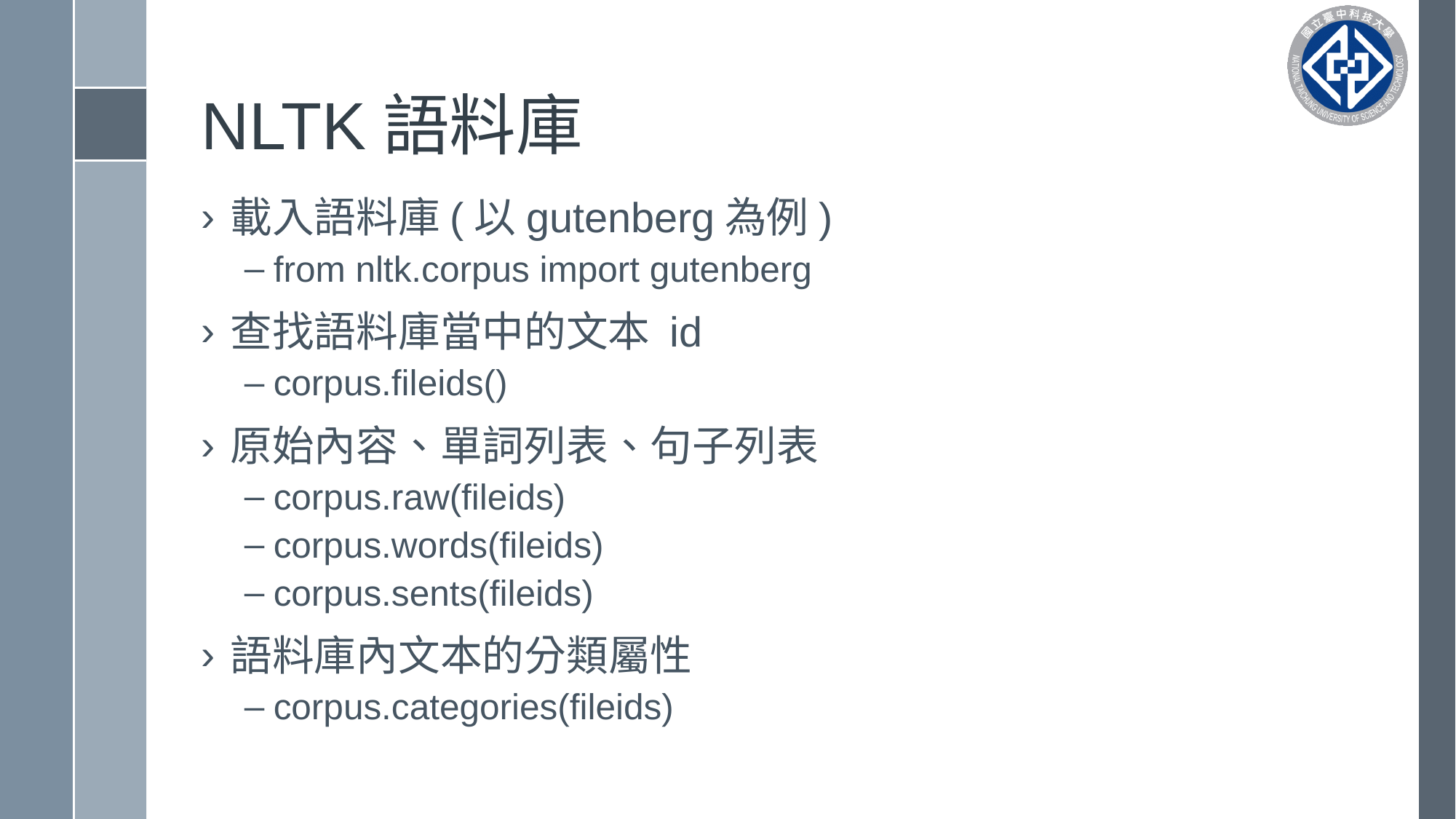

# NLTK語料庫
載入語料庫(以gutenberg為例)
from nltk.corpus import gutenberg
查找語料庫當中的文本 id
corpus.fileids()
原始內容、單詞列表、句子列表
corpus.raw(fileids)
corpus.words(fileids)
corpus.sents(fileids)
語料庫內文本的分類屬性
corpus.categories(fileids)